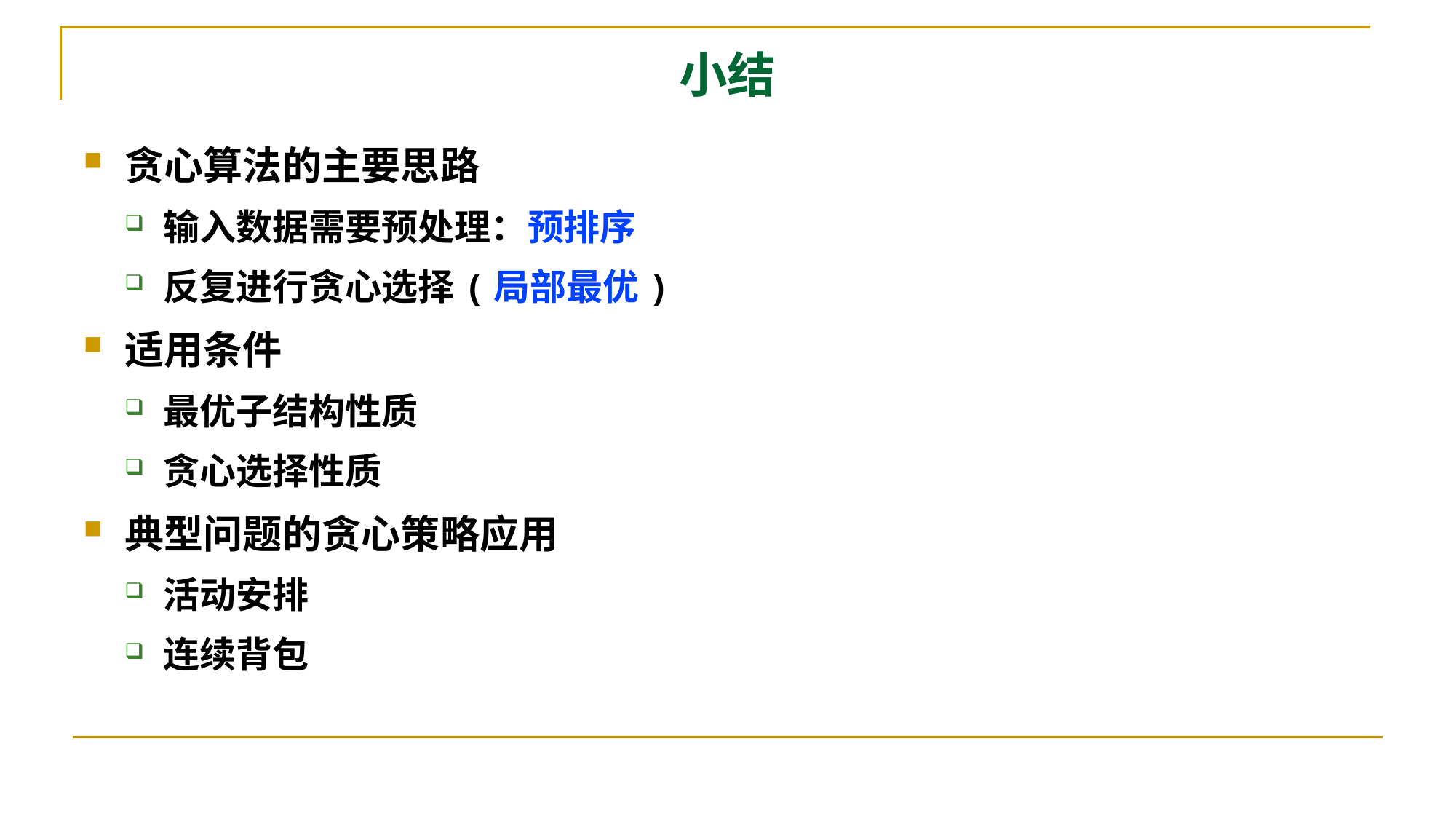

# 小结
贪心算法的主要思路
输入数据需要预处理：预排序
反复进行贪心选择(局部最优)
适用条件
最优子结构性质
贪心选择性质
典型问题的贪心策略应用
活动安排
连续背包